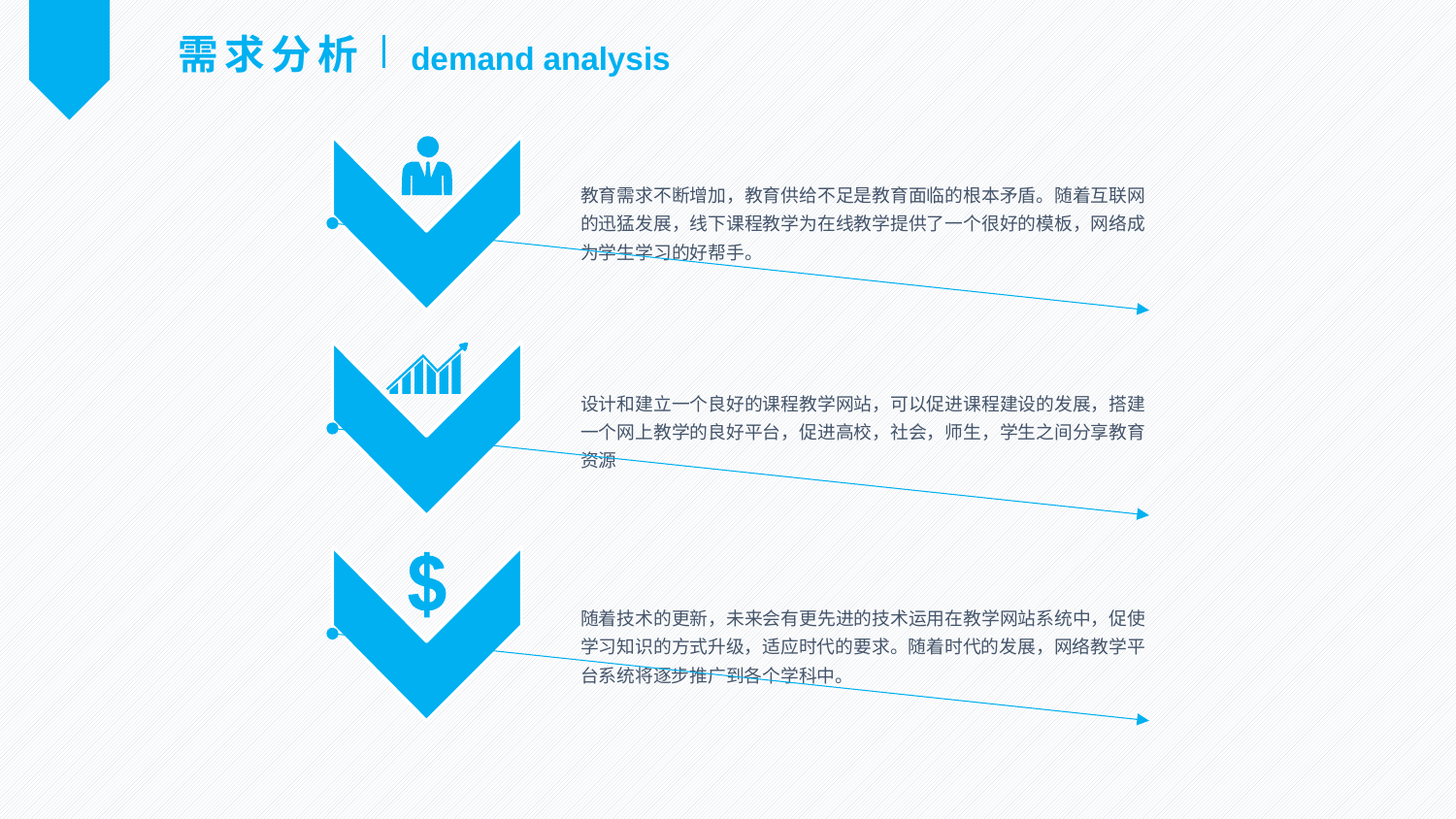

需求分析
demand analysis

教育需求不断增加，教育供给不足是教育面临的根本矛盾。随着互联网的迅猛发展，线下课程教学为在线教学提供了一个很好的模板，网络成为学生学习的好帮手。

设计和建立一个良好的课程教学网站，可以促进课程建设的发展，搭建一个网上教学的良好平台，促进高校，社会，师生，学生之间分享教育资源

随着技术的更新，未来会有更先进的技术运用在教学网站系统中，促使学习知识的方式升级，适应时代的要求。随着时代的发展，网络教学平台系统将逐步推广到各个学科中。
延时符